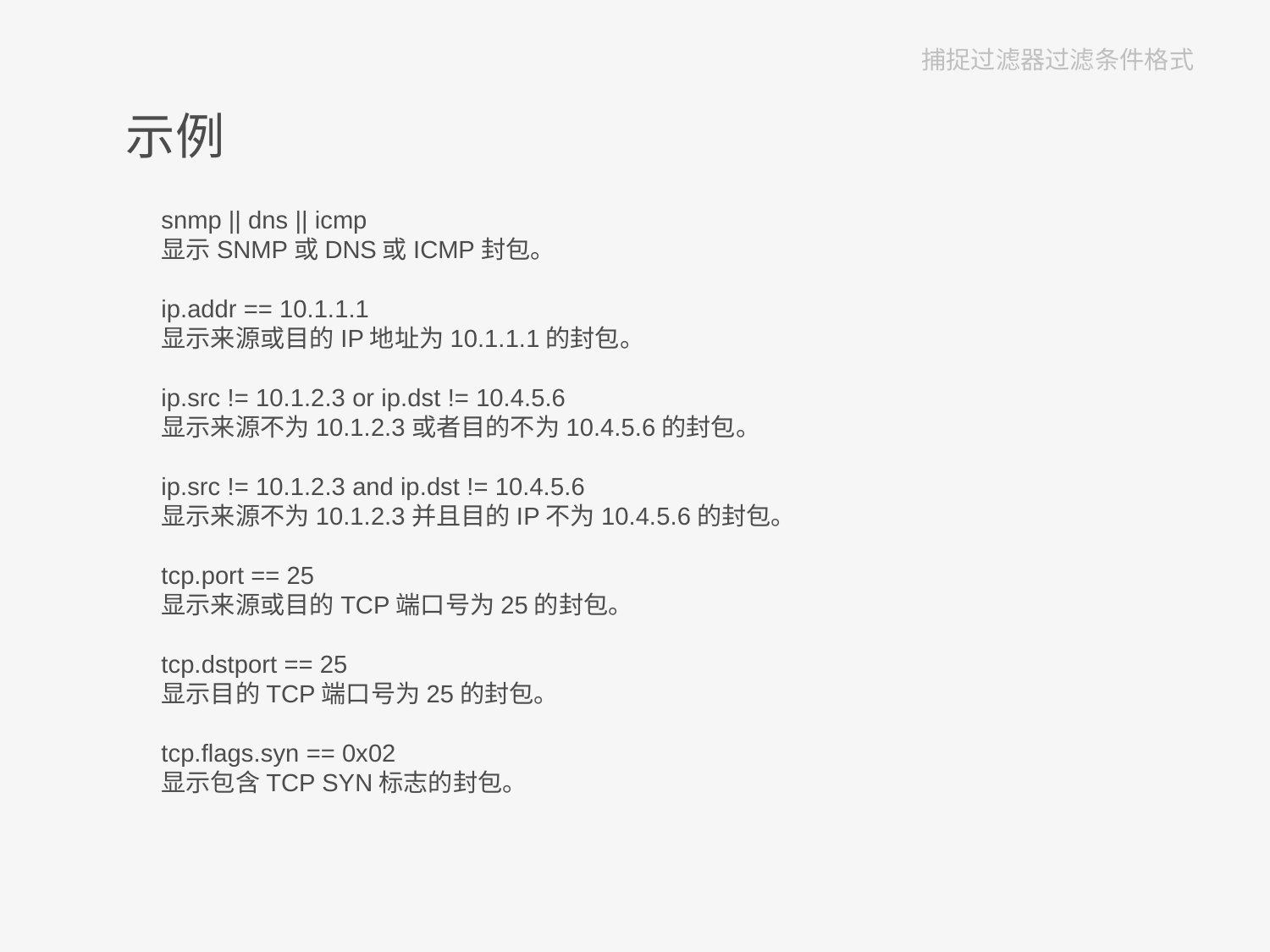

# 捕捉过滤器过滤条件格式
示例
snmp || dns || icmp
显示SNMP或DNS或ICMP封包。

ip.addr == 10.1.1.1
显示来源或目的IP地址为10.1.1.1的封包。

ip.src != 10.1.2.3 or ip.dst != 10.4.5.6
显示来源不为10.1.2.3或者目的不为10.4.5.6的封包。

ip.src != 10.1.2.3 and ip.dst != 10.4.5.6
显示来源不为10.1.2.3并且目的IP不为10.4.5.6的封包。

tcp.port == 25
显示来源或目的TCP端口号为25的封包。

tcp.dstport == 25
显示目的TCP端口号为25的封包。

tcp.flags.syn == 0x02
显示包含TCP SYN标志的封包。